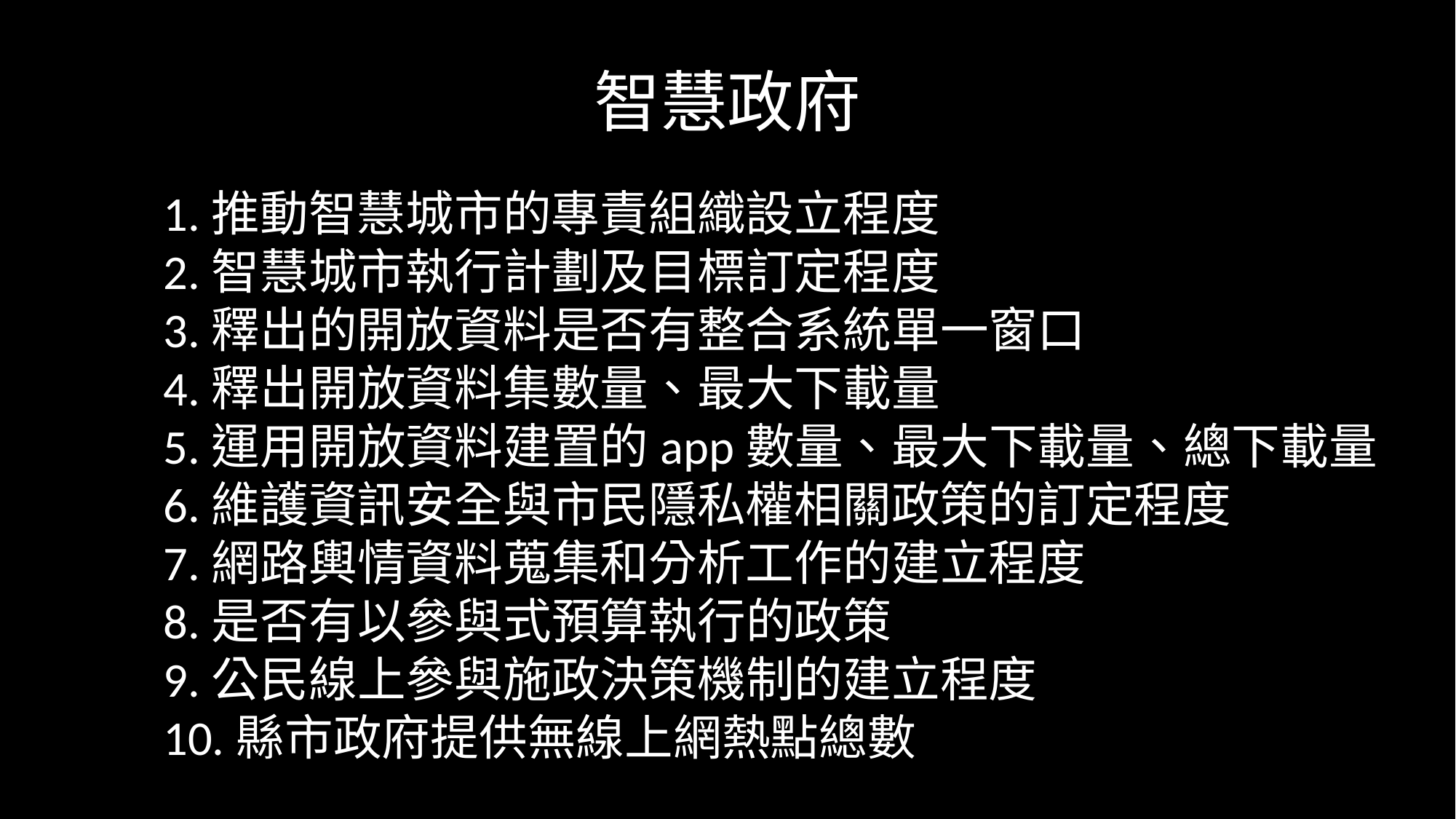

# 智慧政府
1.推動智慧城市的專責組織設立程度
2.智慧城市執行計劃及目標訂定程度
3.釋出的開放資料是否有整合系統單一窗口
4.釋出開放資料集數量、最大下載量
5.運用開放資料建置的app數量、最大下載量、總下載量
6.維護資訊安全與市民隱私權相關政策的訂定程度
7.網路輿情資料蒐集和分析工作的建立程度
8.是否有以參與式預算執行的政策
9.公民線上參與施政決策機制的建立程度
10.縣市政府提供無線上網熱點總數